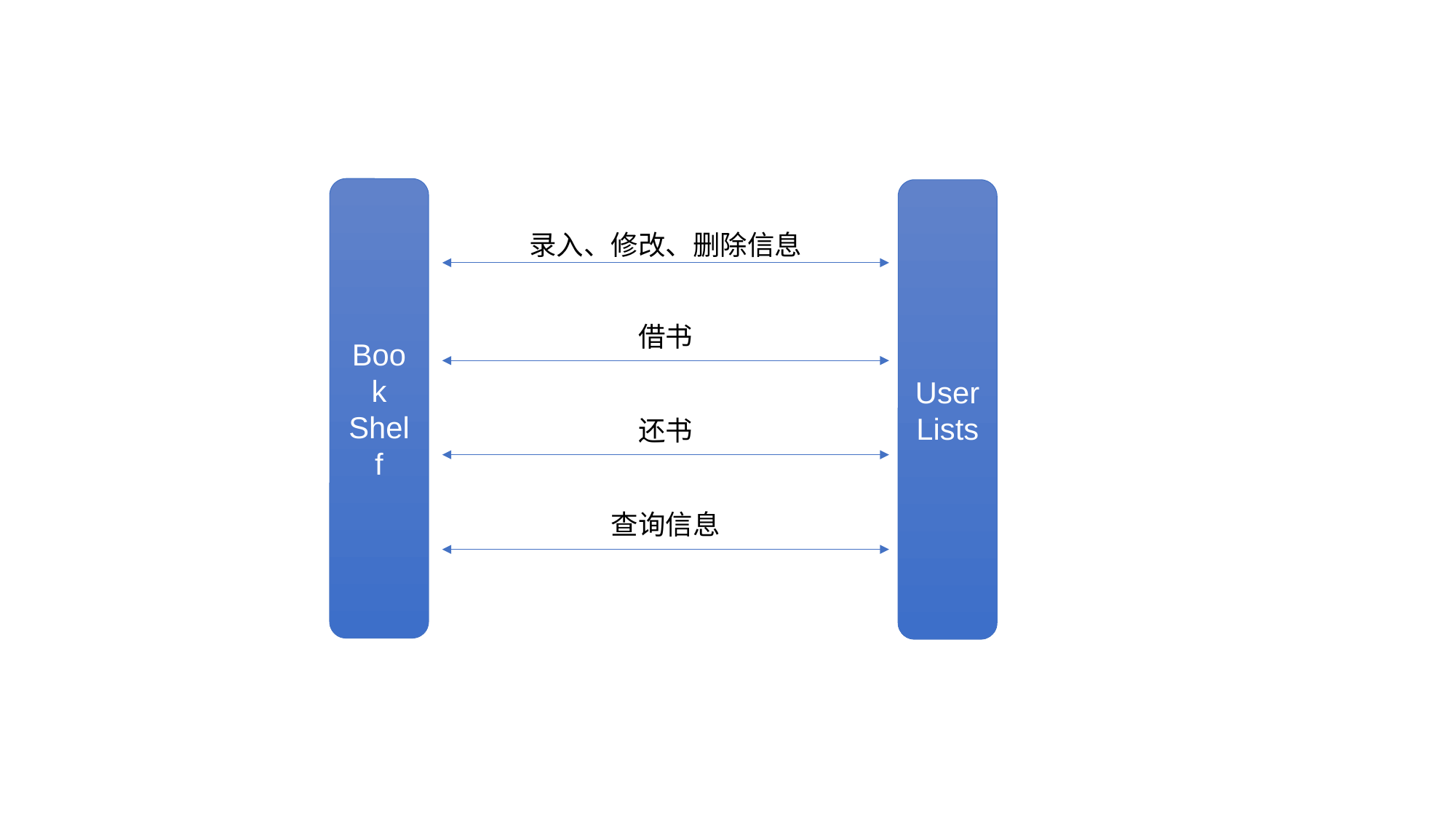

Book
Shelf
User
Lists
录入、修改、删除信息
借书
还书
查询信息